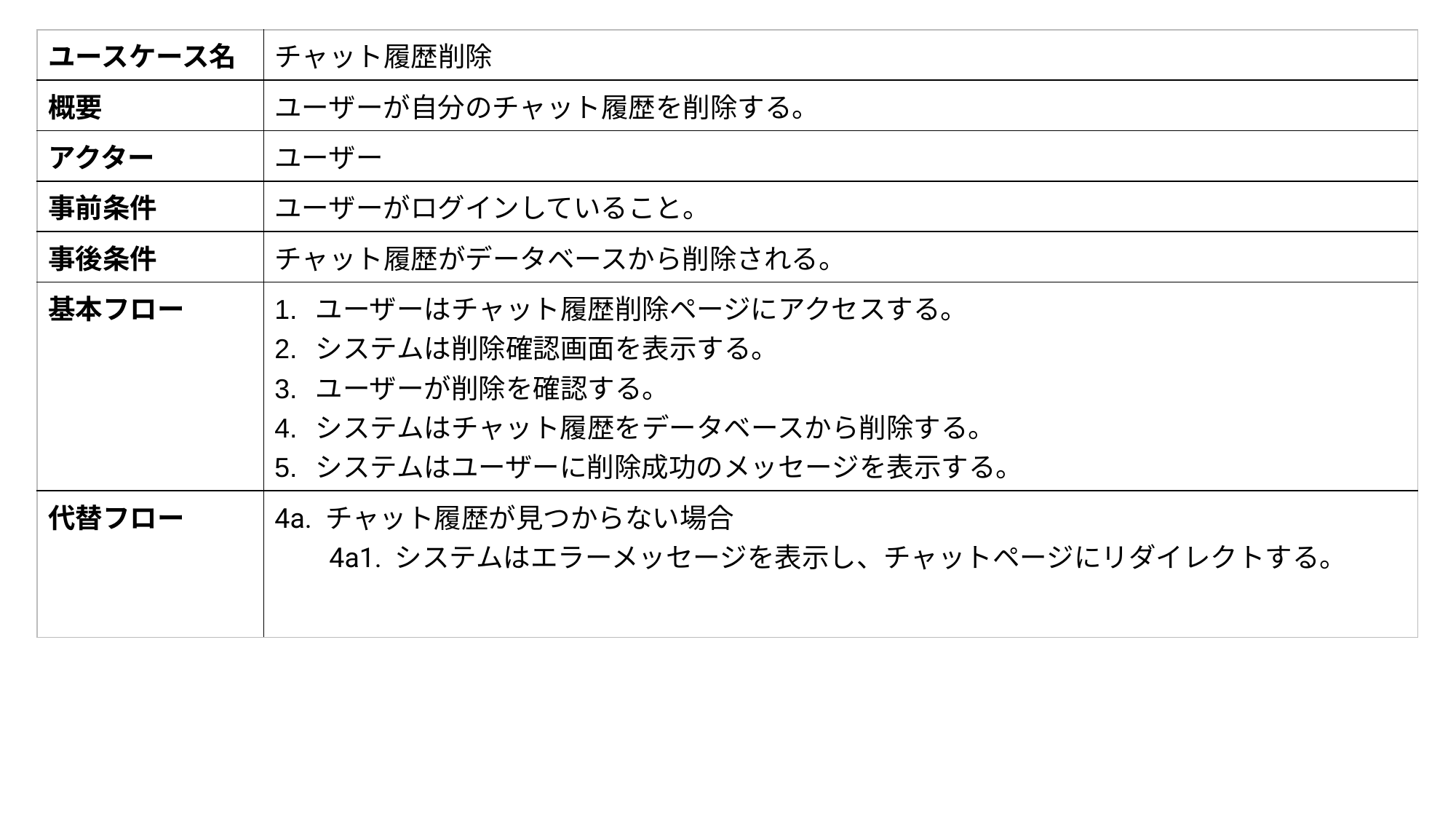

| ユースケース名 | チャット履歴削除 |
| --- | --- |
| 概要 | ユーザーが自分のチャット履歴を削除する。 |
| アクター | ユーザー |
| 事前条件 | ユーザーがログインしていること。 |
| 事後条件 | チャット履歴がデータベースから削除される。 |
| 基本フロー | ユーザーはチャット履歴削除ページにアクセスする。 システムは削除確認画面を表示する。 ユーザーが削除を確認する。 システムはチャット履歴をデータベースから削除する。 システムはユーザーに削除成功のメッセージを表示する。 |
| 代替フロー | 4a. チャット履歴が見つからない場合 4a1. システムはエラーメッセージを表示し、チャットページにリダイレクトする。 |